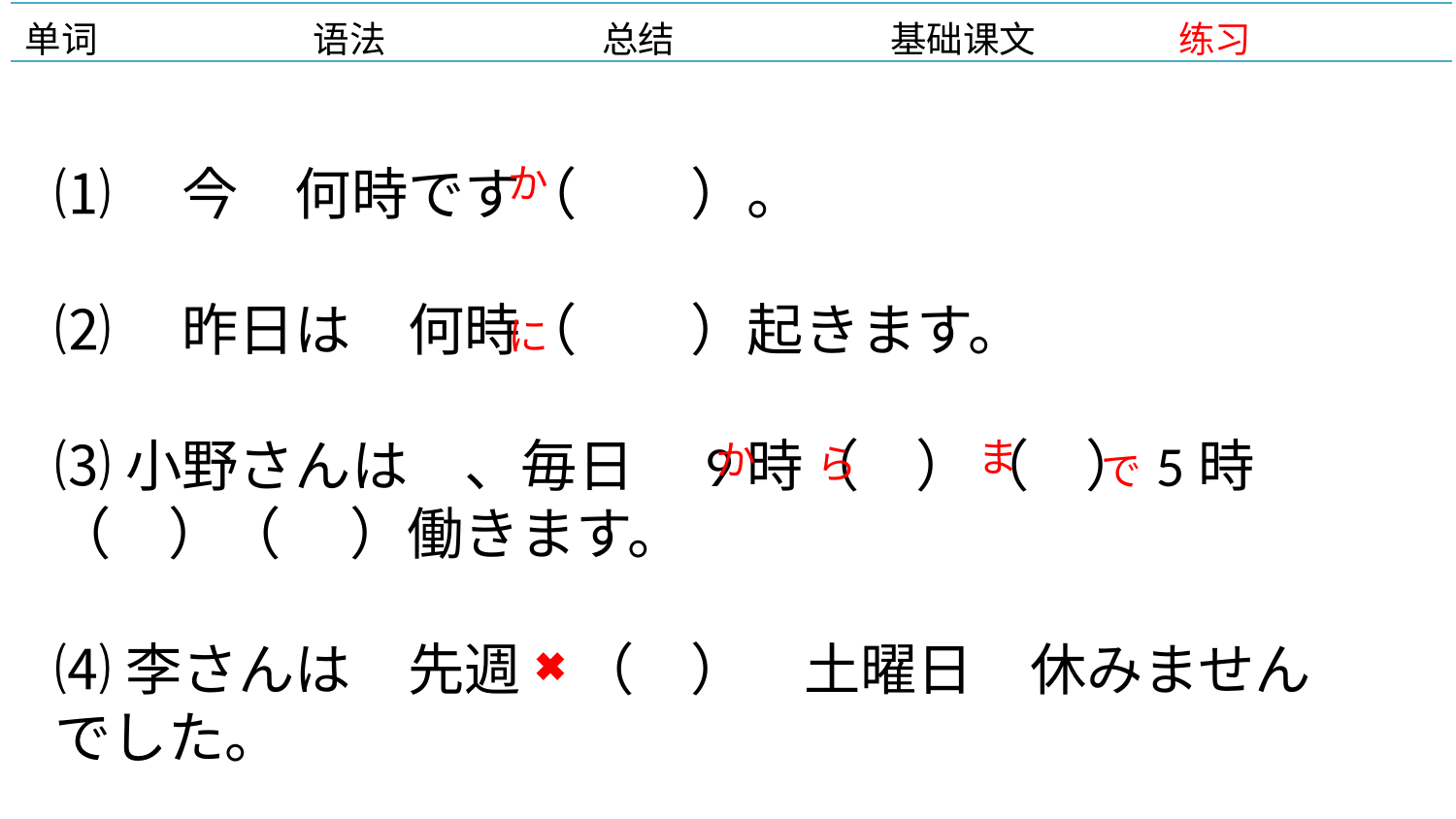

| 单词 | 语法 | 总结 | 基础课文 | 练习 |
| --- | --- | --- | --- | --- |
⑴　今　何時です（　　）。

⑵　昨日は　何時（　　）起きます。

⑶小野さんは　、毎日　9時（　）（　）5時（　）（ 　）働きます。

⑷李さんは　先週　（　）　土曜日　休みませんでした。
か
に
ま
か
ら
で
✖️